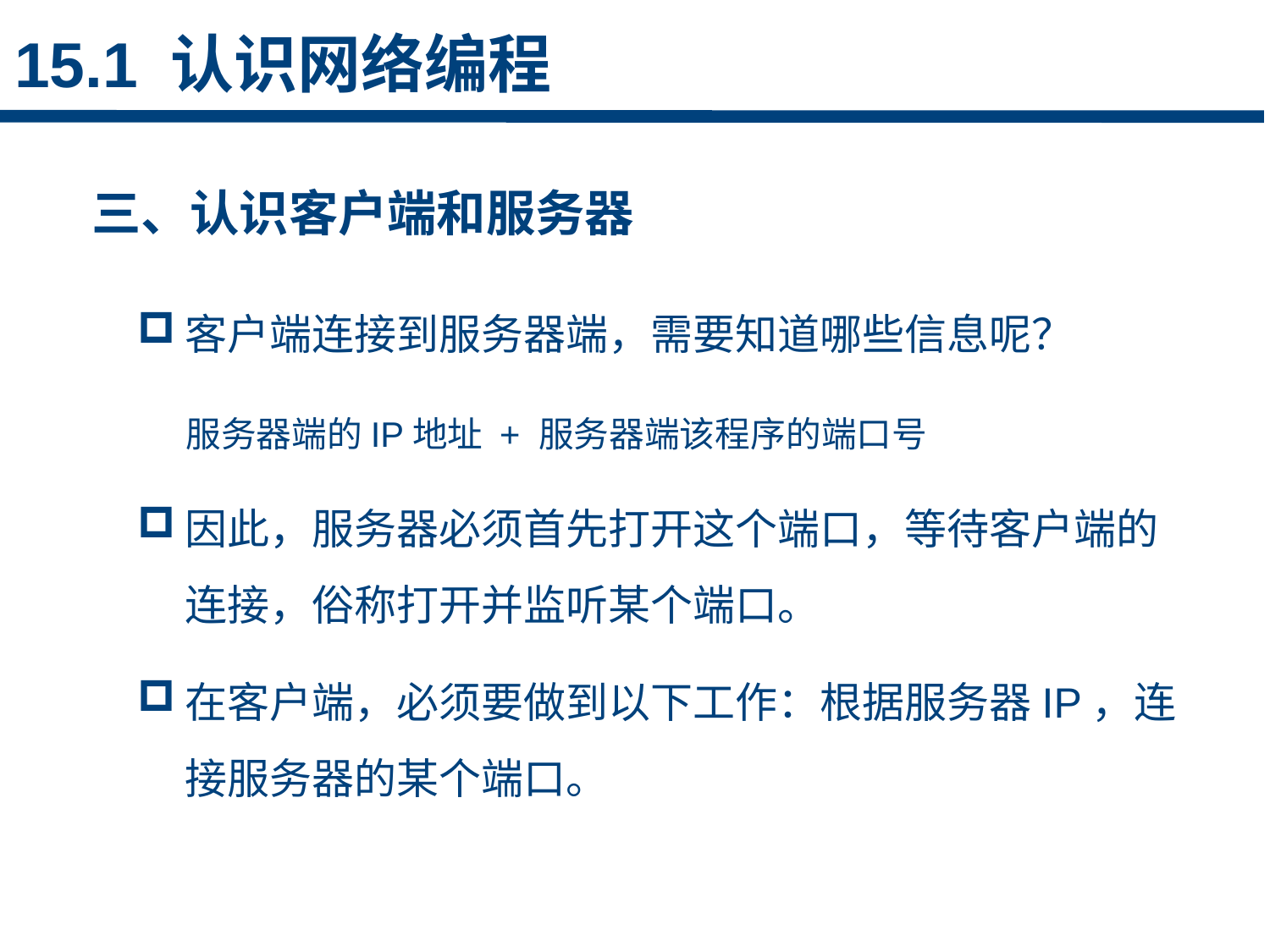

15.1 认识网络编程
三、认识客户端和服务器
点击添加文本
客户端连接到服务器端，需要知道哪些信息呢？
    服务器端的IP地址 + 服务器端该程序的端口号
因此，服务器必须首先打开这个端口，等待客户端的连接，俗称打开并监听某个端口。
在客户端，必须要做到以下工作：根据服务器IP，连接服务器的某个端口。
点击添加文本
点击添加文本
点击添加文本